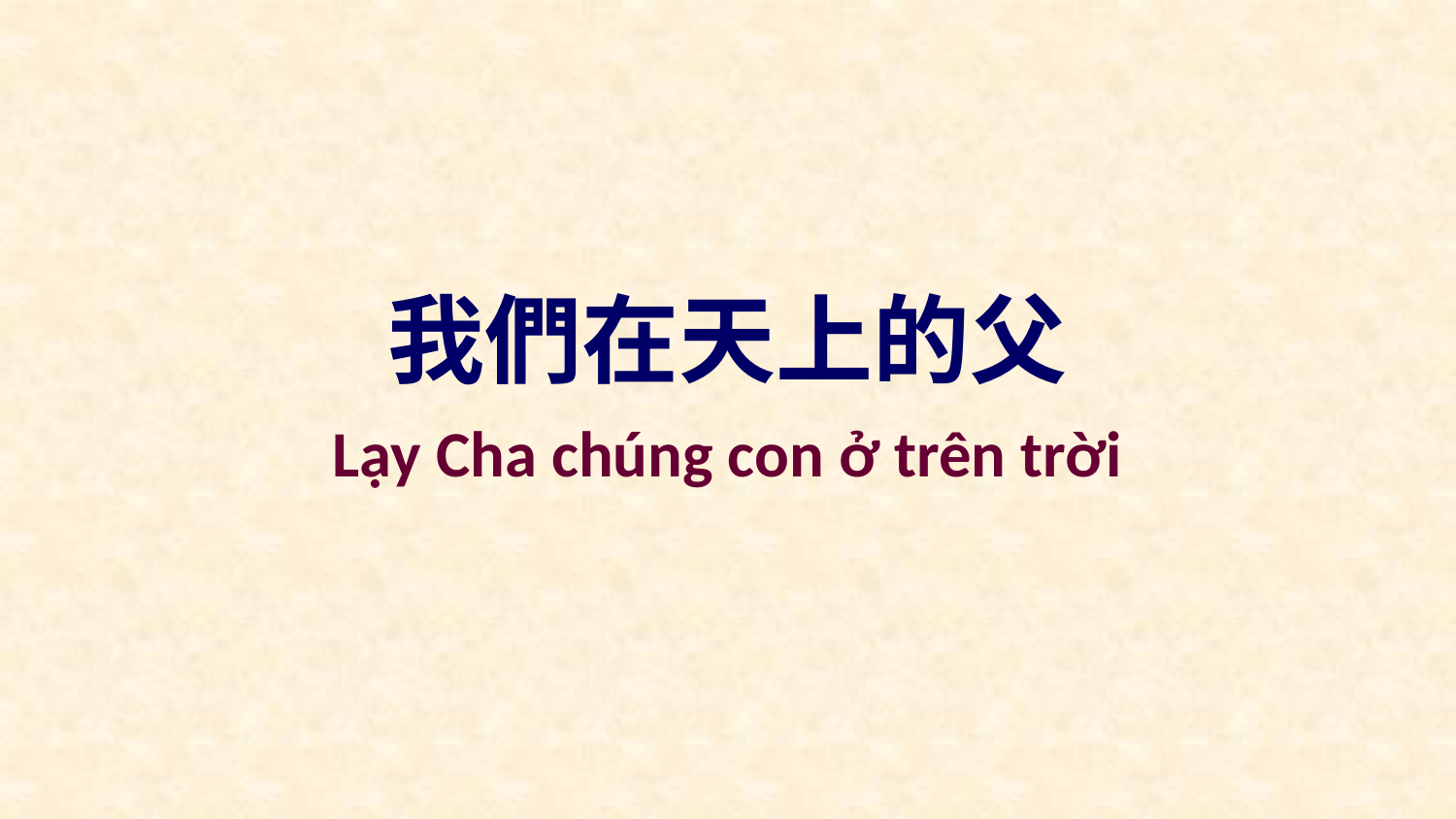

我們在天上的父
Lạy Cha chúng con ở trên trời